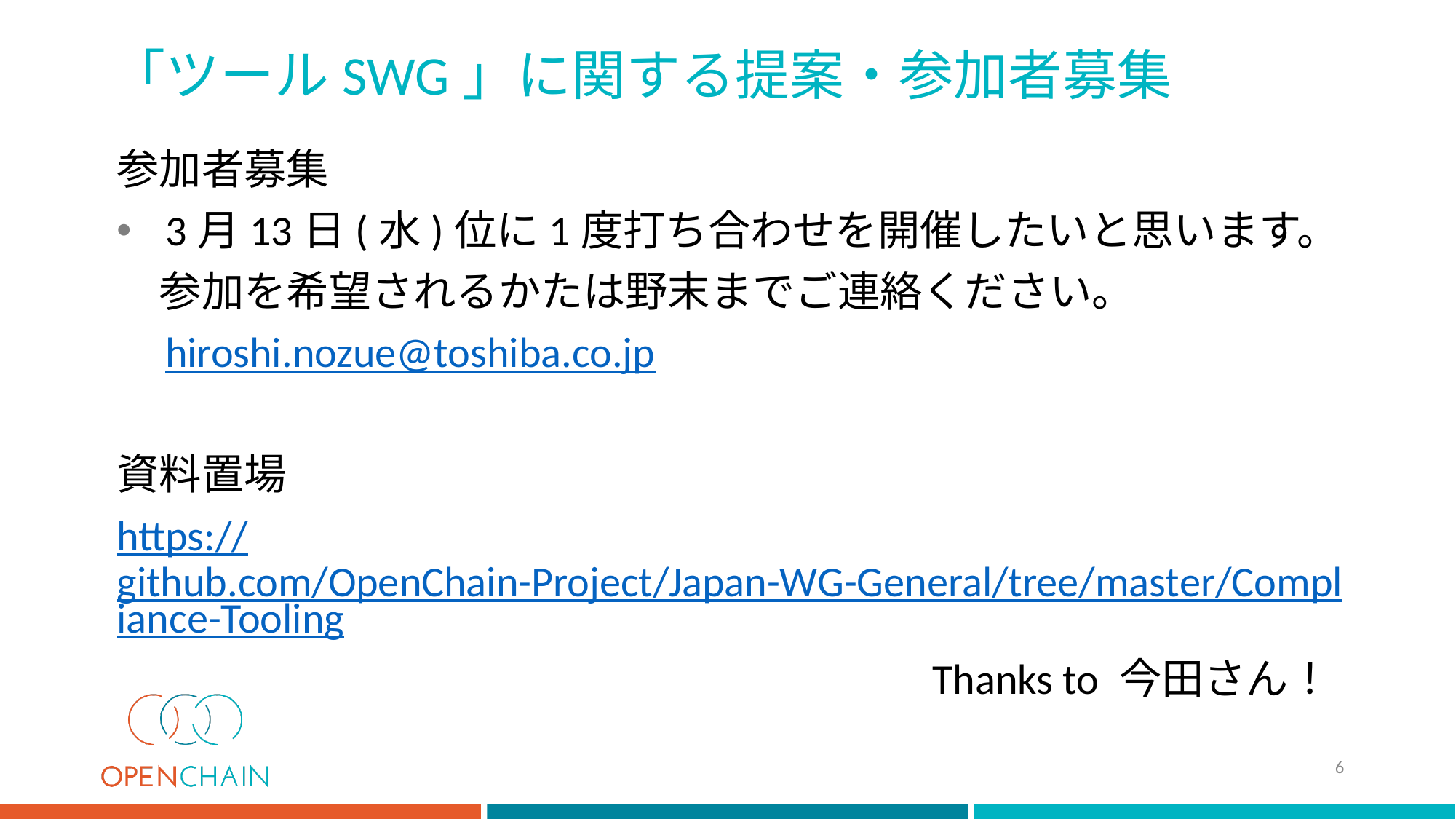

# 「ツールSWG」に関する提案・参加者募集
参加者募集
3月13日(水)位に1度打ち合わせを開催したいと思います。
　参加を希望されるかたは野末までご連絡ください。
     hiroshi.nozue@toshiba.co.jp

資料置場
https://github.com/OpenChain-Project/Japan-WG-General/tree/master/Compliance-Tooling
　　　　　　　　　　　　　　　　　　　Thanks to 今田さん！

6